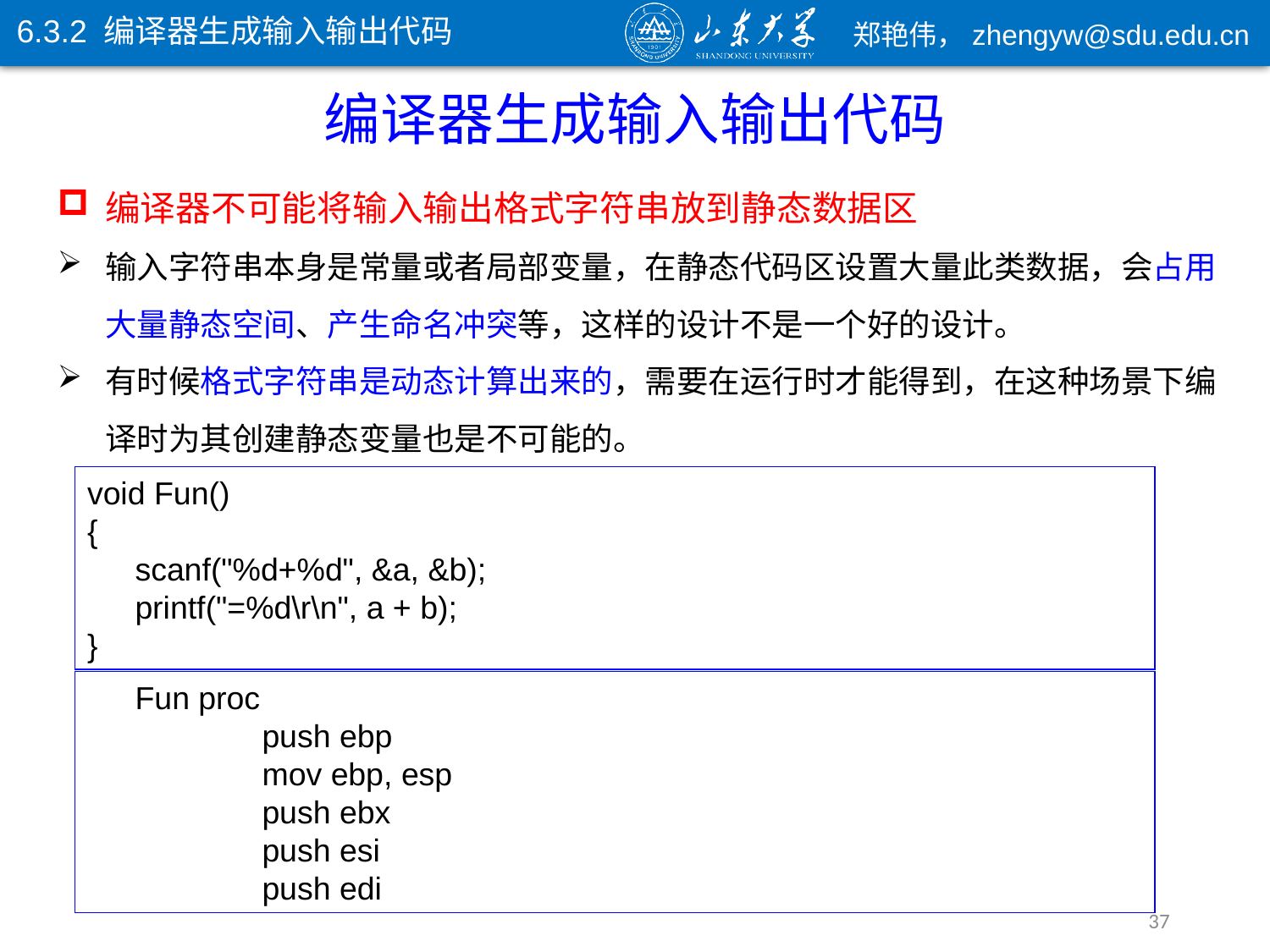

6.3.2 编译器生成输入输出代码
编译器生成输入输出代码
编译器不可能将输入输出格式字符串放到静态数据区
输入字符串本身是常量或者局部变量，在静态代码区设置大量此类数据，会占用大量静态空间、产生命名冲突等，这样的设计不是一个好的设计。
有时候格式字符串是动态计算出来的，需要在运行时才能得到，在这种场景下编译时为其创建静态变量也是不可能的。
void Fun()
{
	scanf("%d+%d", &a, &b);
	printf("=%d\r\n", a + b);
}
	Fun proc
		push ebp
		mov ebp, esp
		push ebx
		push esi
		push edi
37